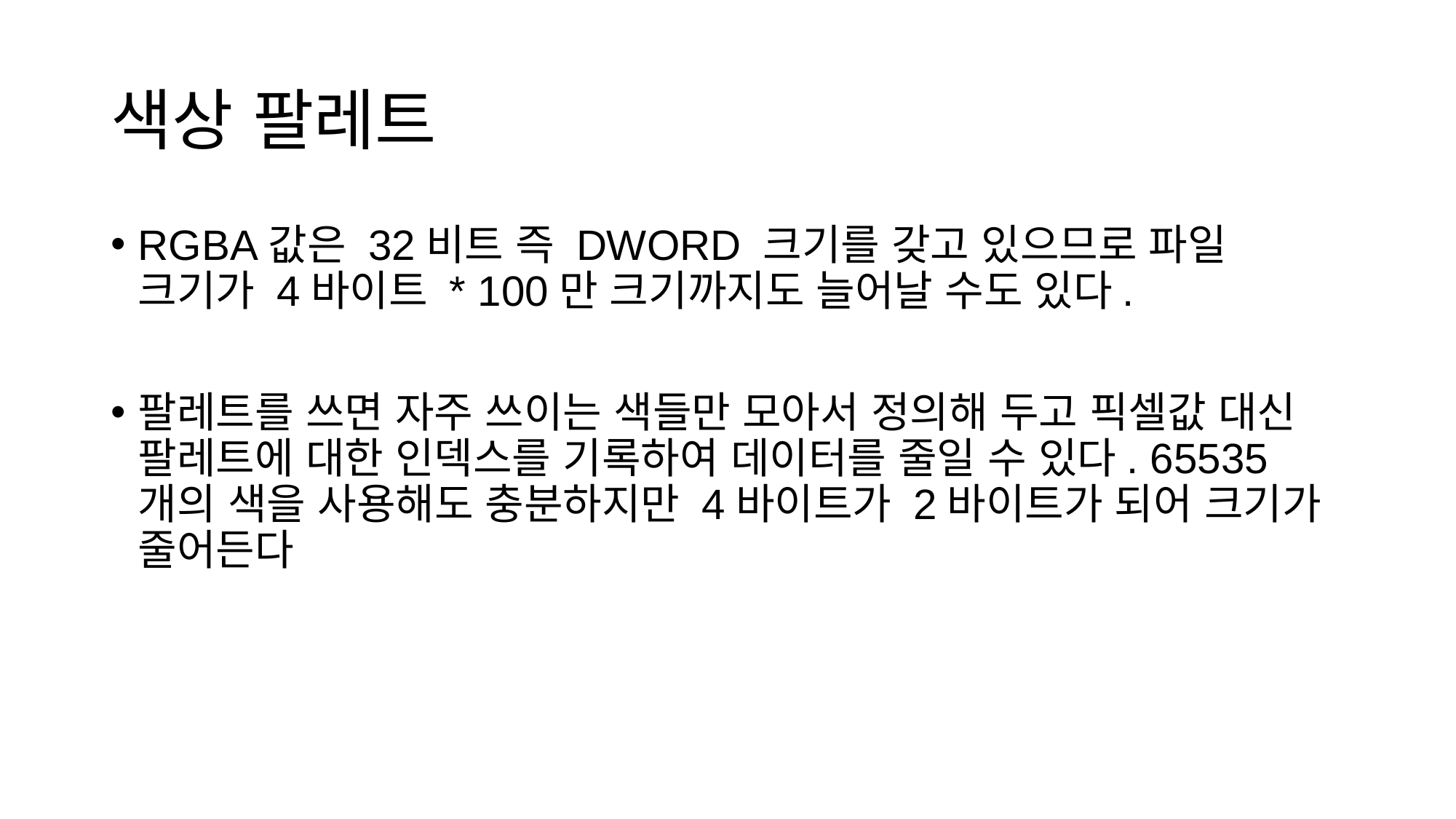

# 색상 팔레트
RGBA값은 32비트 즉 DWORD 크기를 갖고 있으므로 파일 크기가 4바이트 * 100만 크기까지도 늘어날 수도 있다.

팔레트를 쓰면 자주 쓰이는 색들만 모아서 정의해 두고 픽셀값 대신 팔레트에 대한 인덱스를 기록하여 데이터를 줄일 수 있다. 65535개의 색을 사용해도 충분하지만 4바이트가 2바이트가 되어 크기가 줄어든다